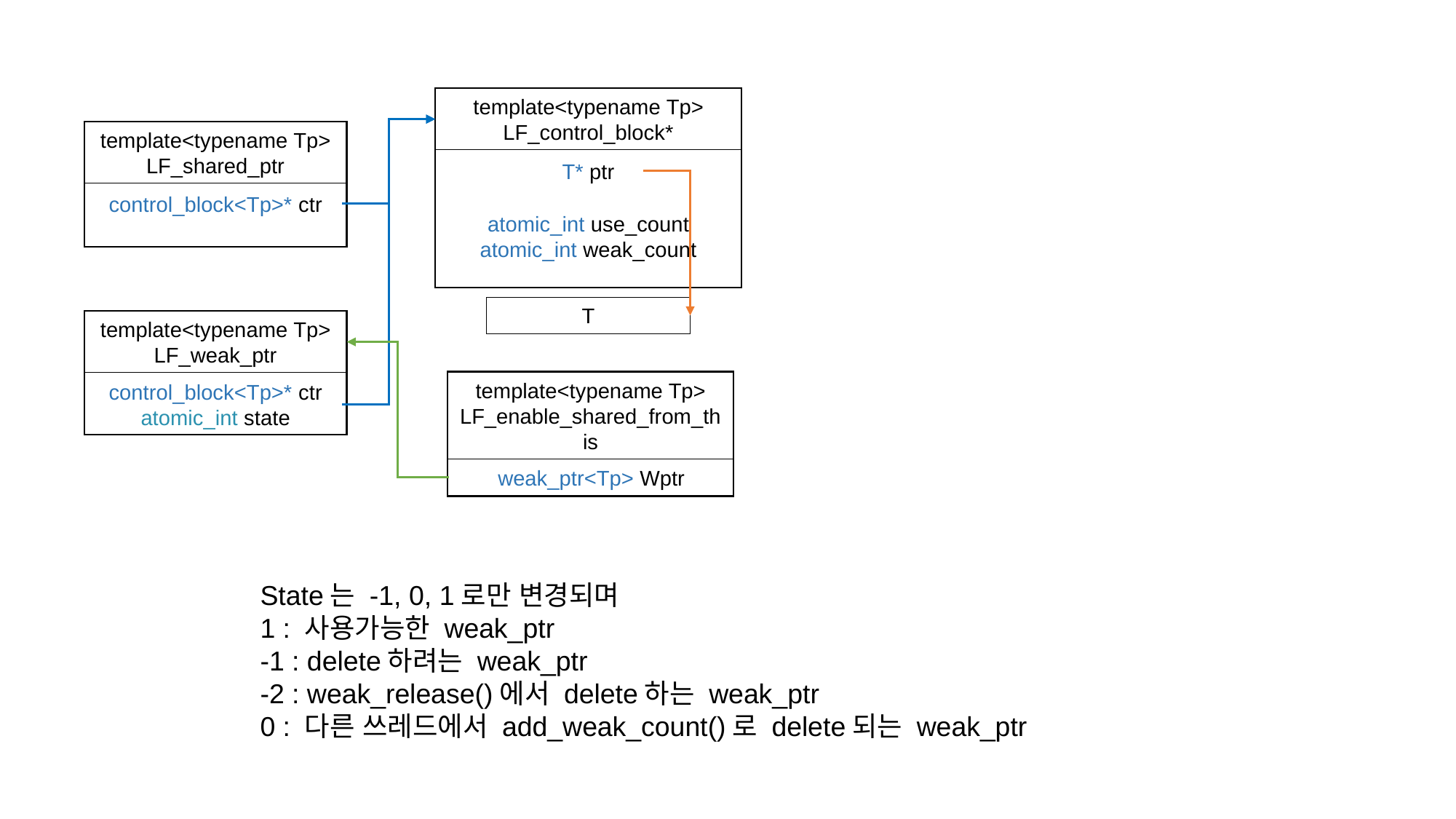

template<typename Tp>
LF_control_block*
template<typename Tp>
LF_shared_ptr

T* ptr
control_block<Tp>* ctr
atomic_int use_count
atomic_int weak_count
T
template<typename Tp>
LF_weak_ptr

template<typename Tp> LF_enable_shared_from_this
control_block<Tp>* ctr
atomic_int state
weak_ptr<Tp> Wptr
State는 -1, 0, 1로만 변경되며
1 : 사용가능한 weak_ptr
-1 : delete하려는 weak_ptr
-2 : weak_release()에서 delete하는 weak_ptr
0 : 다른 쓰레드에서 add_weak_count()로 delete되는 weak_ptr